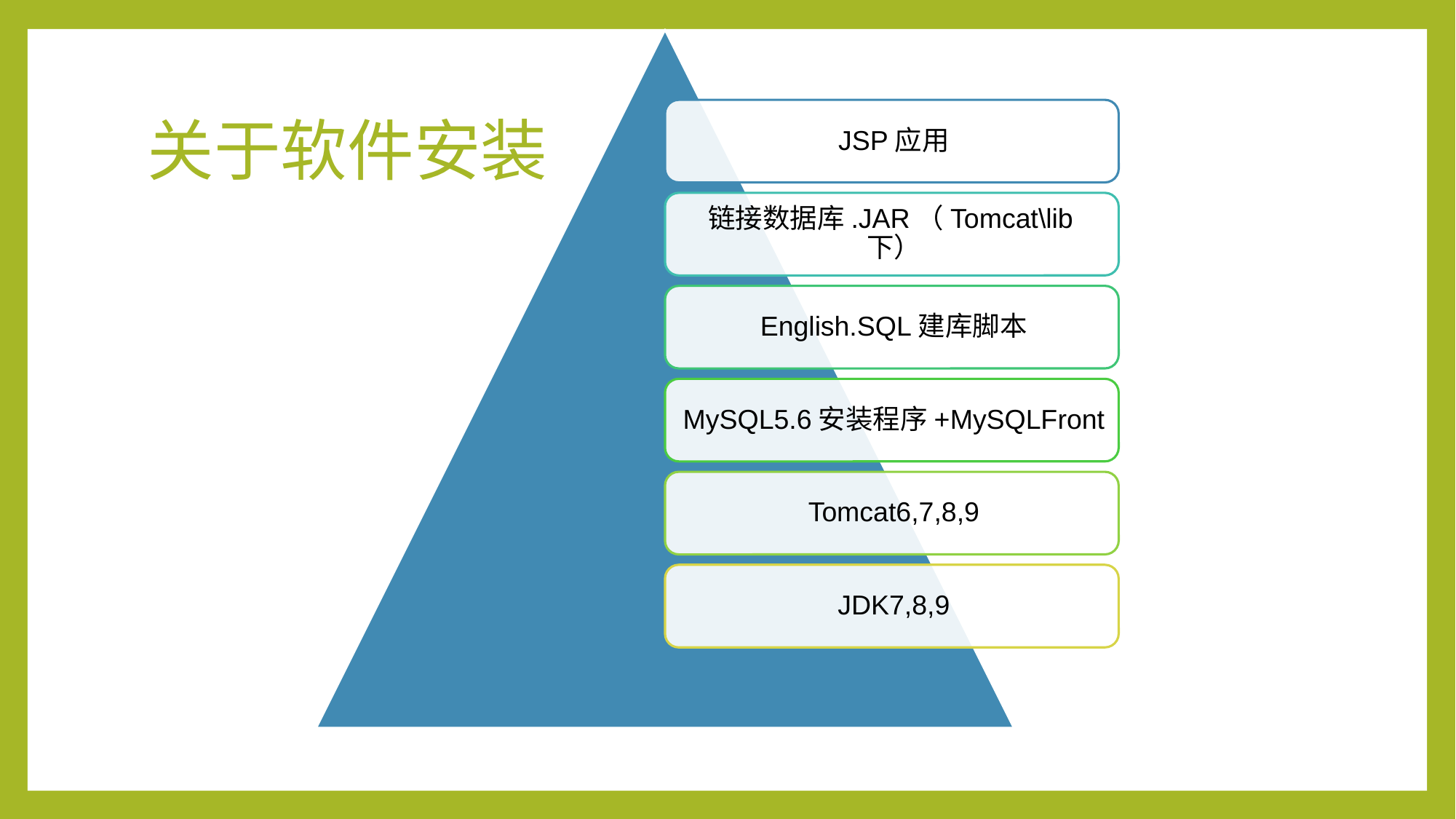

JSP应用
链接数据库.JAR（Tomcat\lib下）
English.SQL建库脚本
MySQL5.6安装程序+MySQLFront
Tomcat6,7,8,9
JDK7,8,9
# 关于软件安装